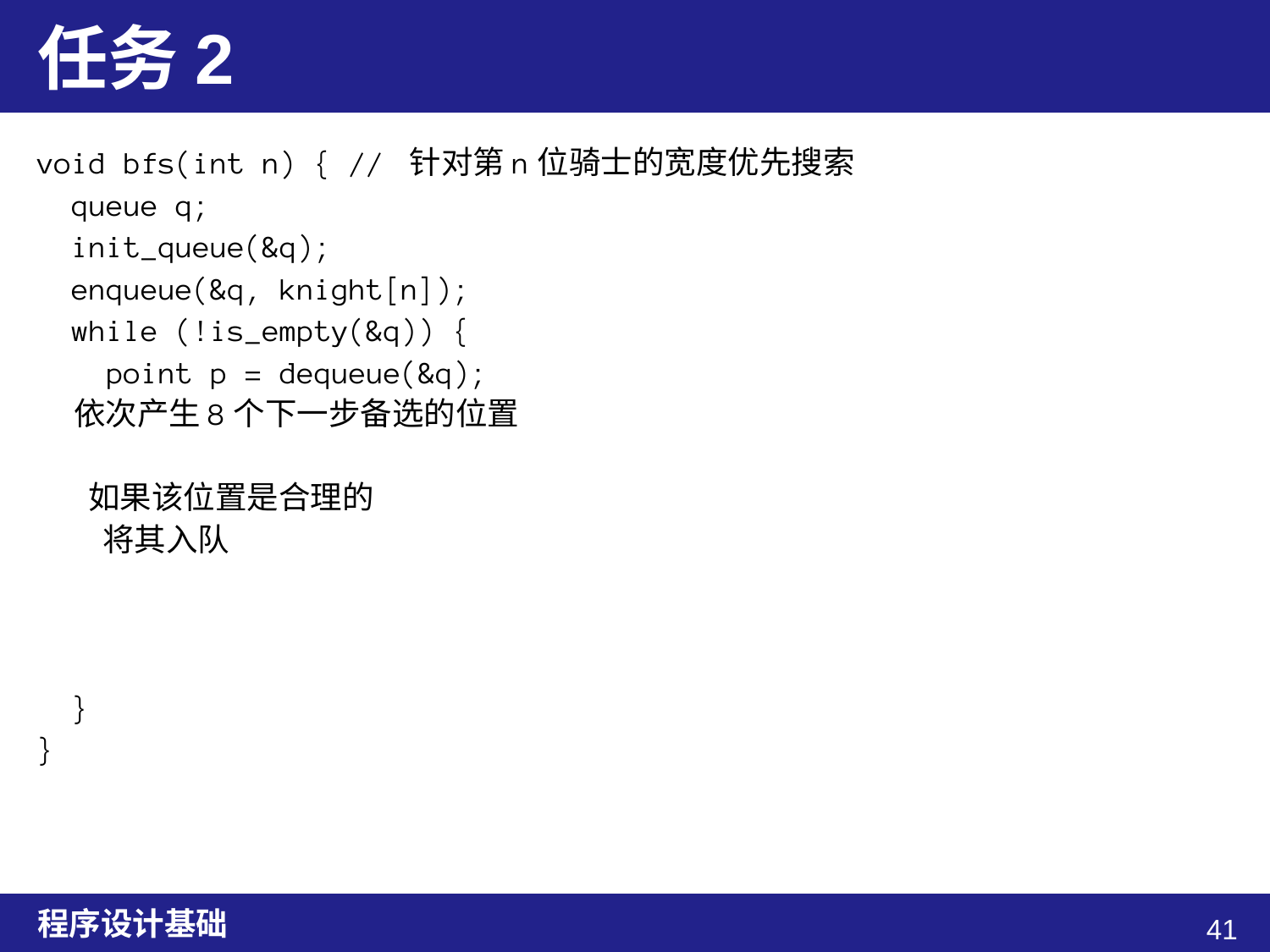

# 任务2
void bfs(int n) { // 针对第n位骑士的宽度优先搜索
  queue q;
  init_queue(&q);
  enqueue(&q, knight[n]);
  while (!is_empty(&q)) {
    point p = dequeue(&q);
    依次产生8个下一步备选的位置

      如果该位置是合理的
        将其入队

  }
}